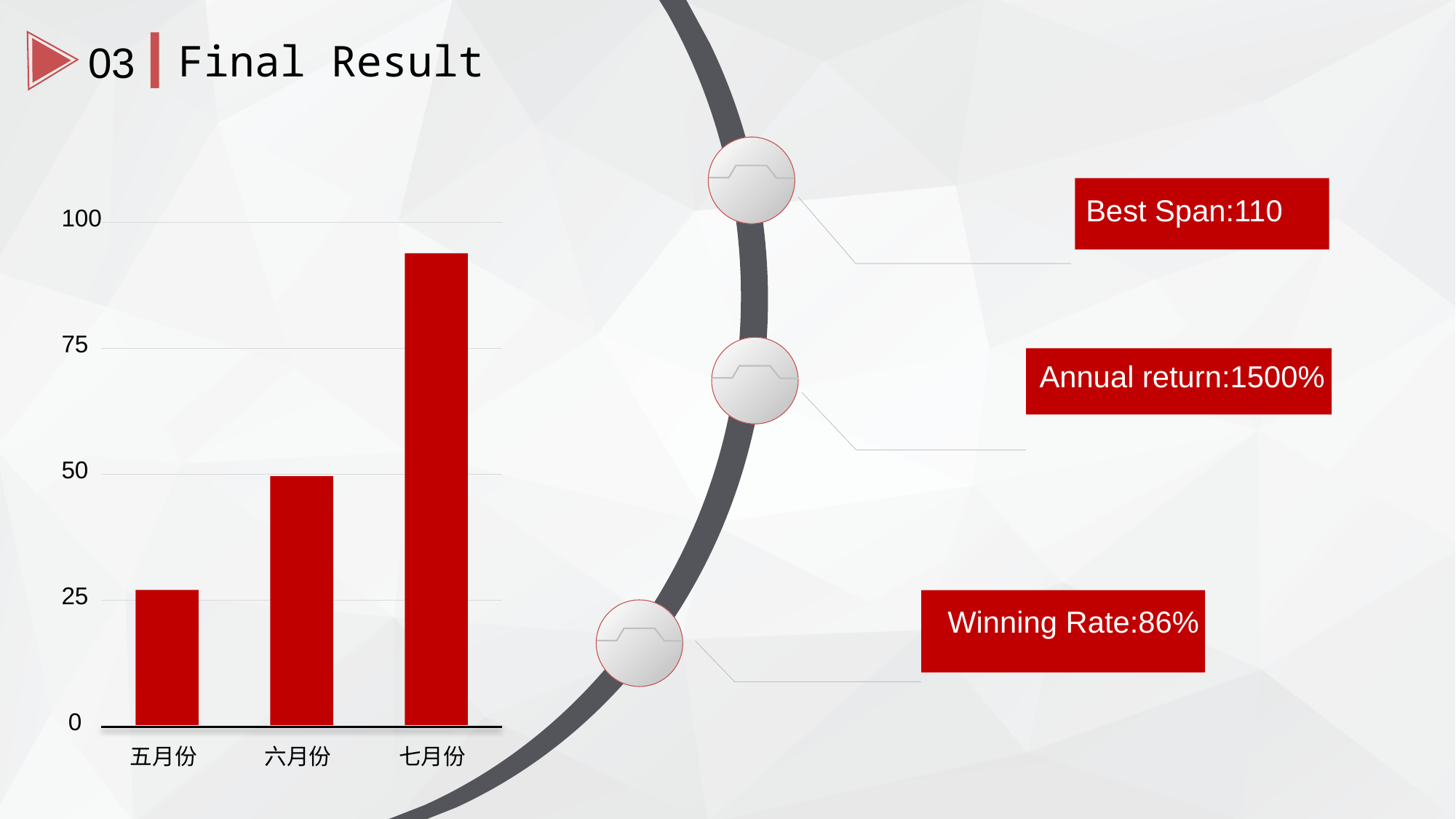

Final Result
03

Best Span:110

100
75

Annual return:1500%

50

25

Winning Rate:86%

 0
五月份
六月份
七月份